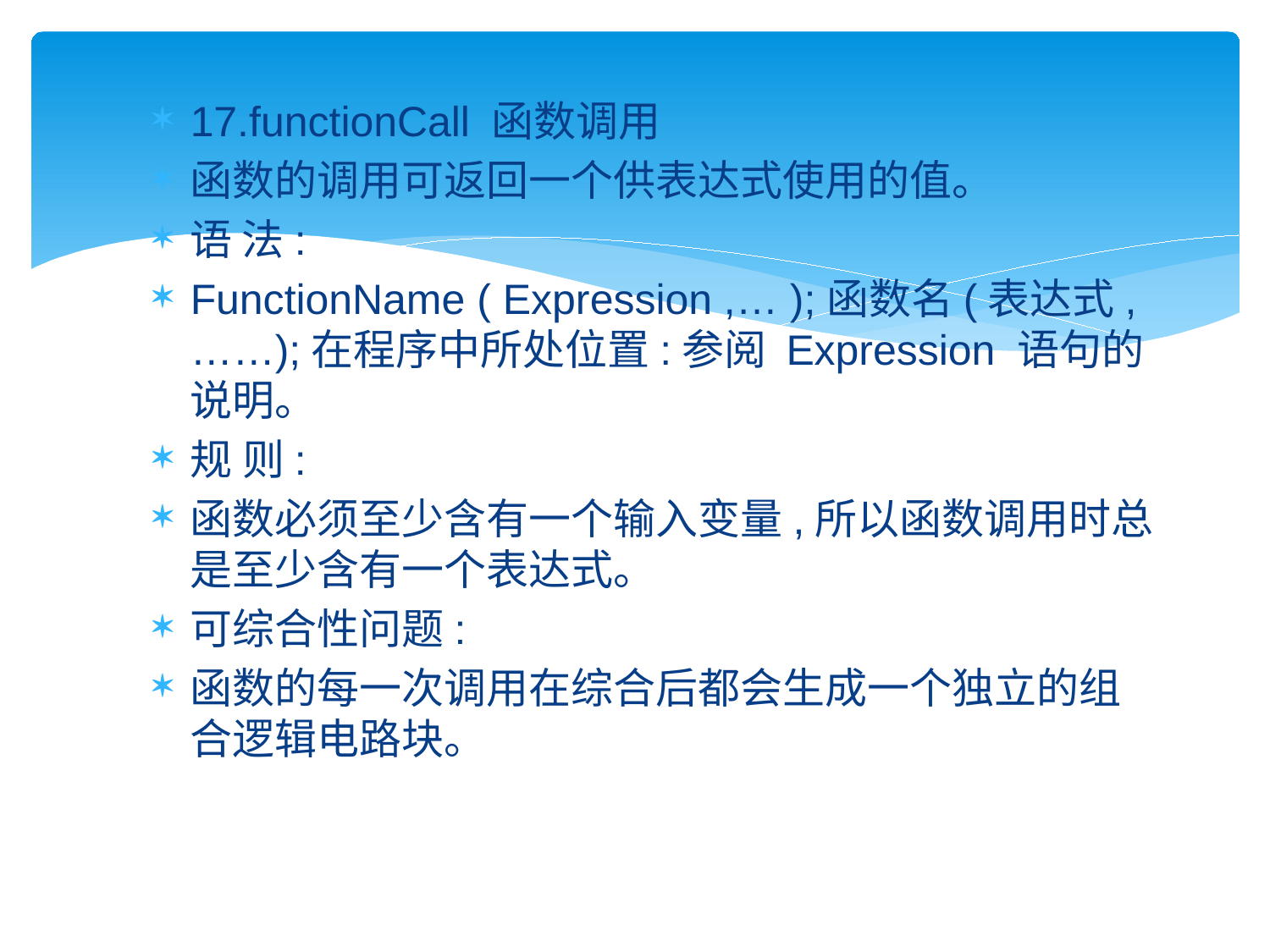

#
17.functionCall 函数调用
函数的调用可返回一个供表达式使用的值。
语 法:
FunctionName ( Expression ,… );函数名(表达式,……);在程序中所处位置:参阅 Expression 语句的说明。
规 则:
函数必须至少含有一个输入变量,所以函数调用时总是至少含有一个表达式。
可综合性问题:
函数的每一次调用在综合后都会生成一个独立的组合逻辑电路块。